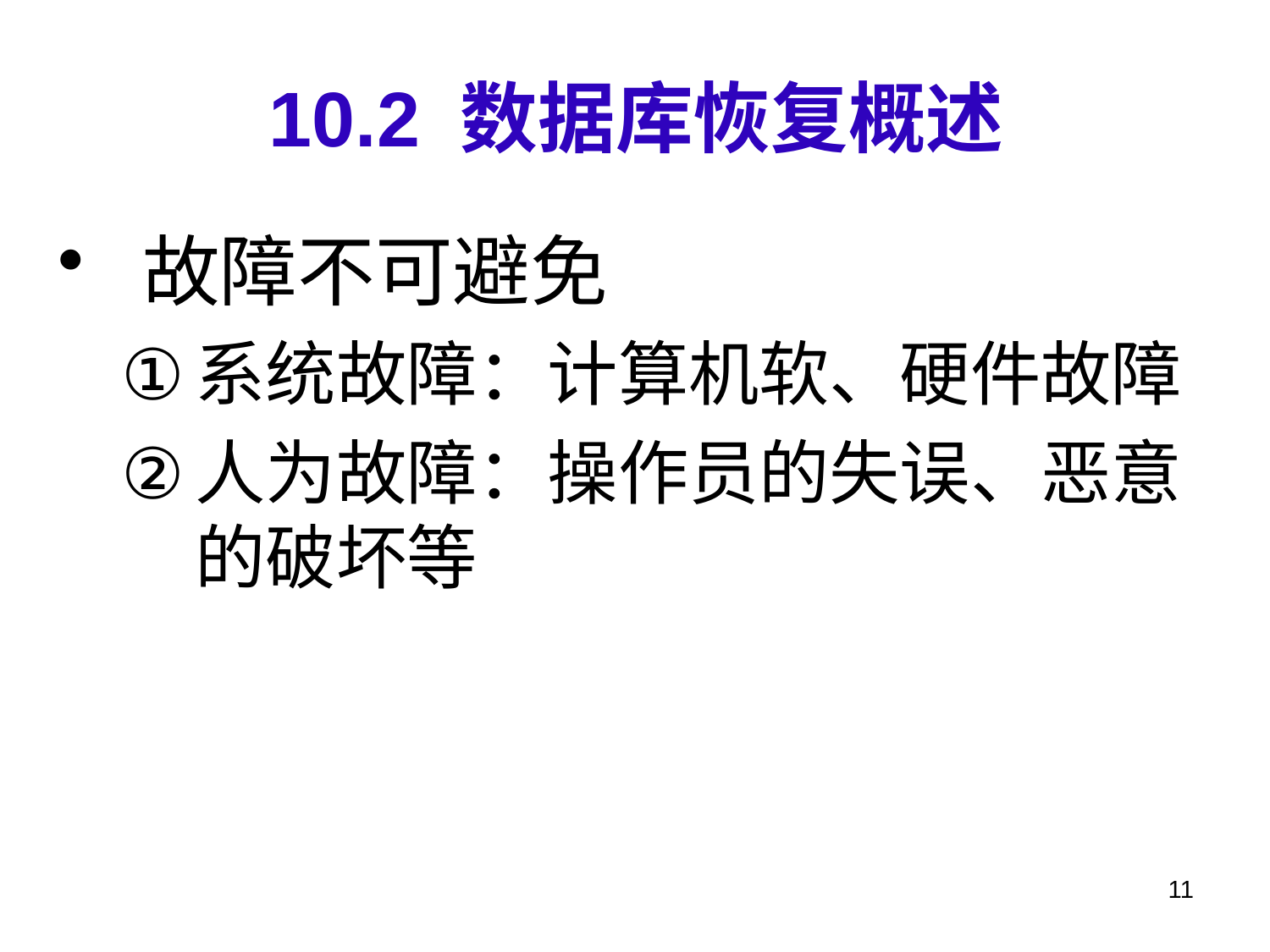

# 10.2 数据库恢复概述
故障不可避免
系统故障：计算机软、硬件故障
人为故障：操作员的失误、恶意的破坏等

11